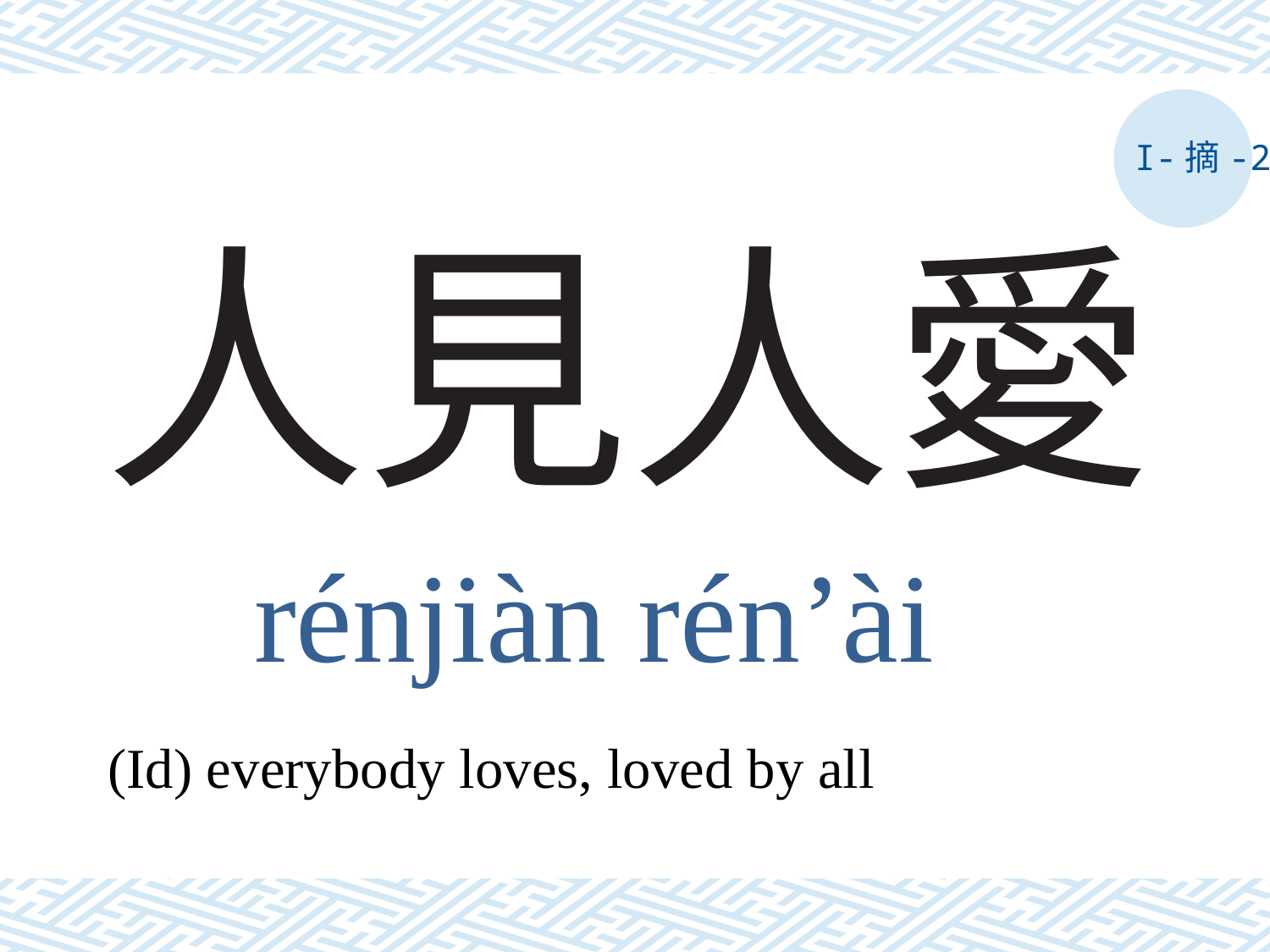

I-摘-2

# 人見人愛
rénjiàn rén’ài
(Id) everybody loves, loved by all